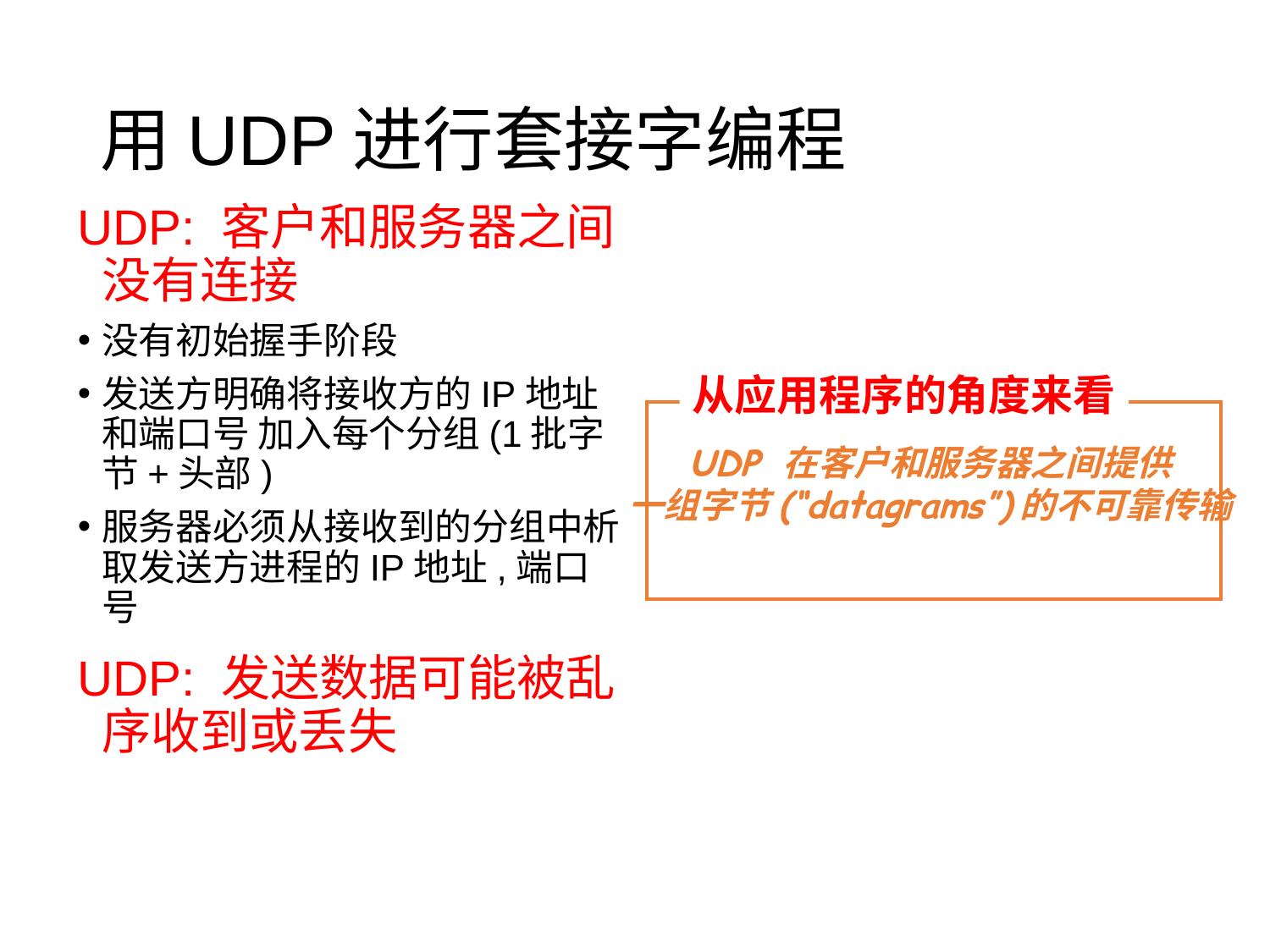

# 用UDP进行套接字编程
UDP: 客户和服务器之间没有连接
没有初始握手阶段
发送方明确将接收方的IP地址和端口号 加入每个分组(1批字节+头部)
服务器必须从接收到的分组中析取发送方进程的IP地址,端口号
UDP: 发送数据可能被乱序收到或丢失
从应用程序的角度来看

UDP 在客户和服务器之间提供
一组字节(“datagrams”)的不可靠传输